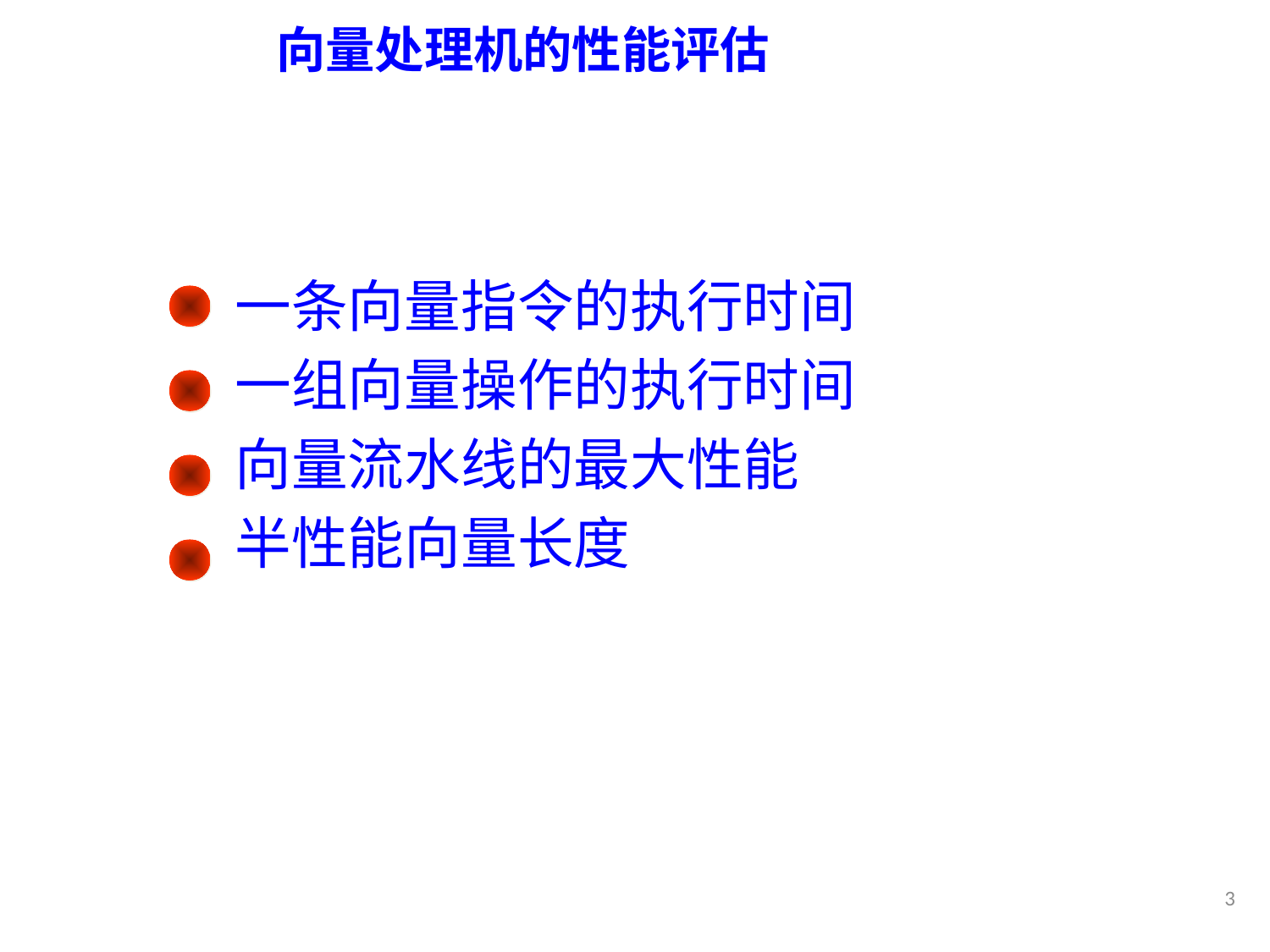

# 向量处理机的性能评估
 衡量向量处理机性能的主要参数有：
一条向量指令的执行时间
一组向量操作的执行时间
向量流水线的最大性能
半性能向量长度

3